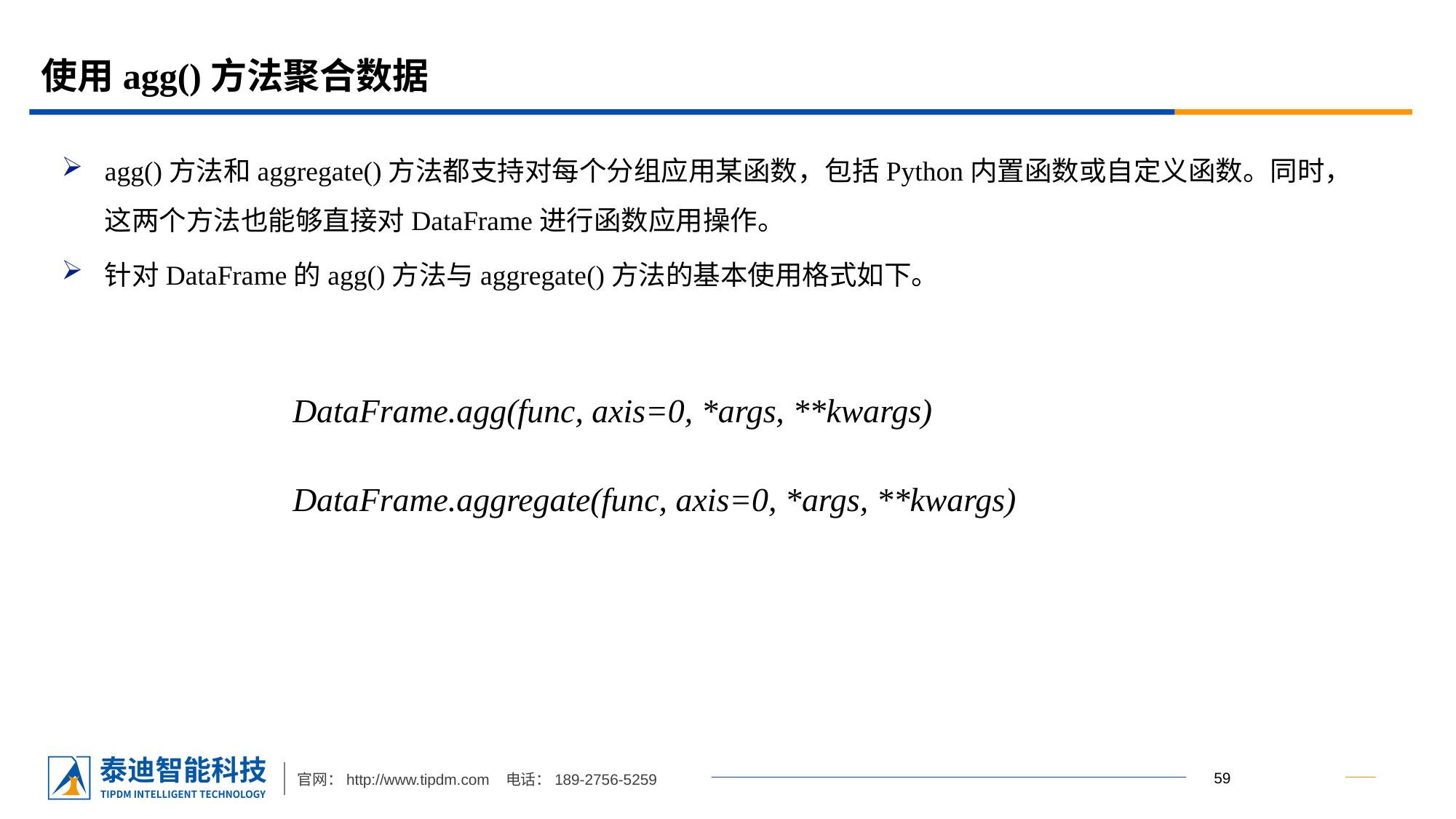

# 使用agg()方法聚合数据
agg()方法和aggregate()方法都支持对每个分组应用某函数，包括Python内置函数或自定义函数。同时，这两个方法也能够直接对DataFrame进行函数应用操作。
针对DataFrame的agg()方法与aggregate()方法的基本使用格式如下。

DataFrame.agg(func, axis=0, *args, **kwargs)
DataFrame.aggregate(func, axis=0, *args, **kwargs)